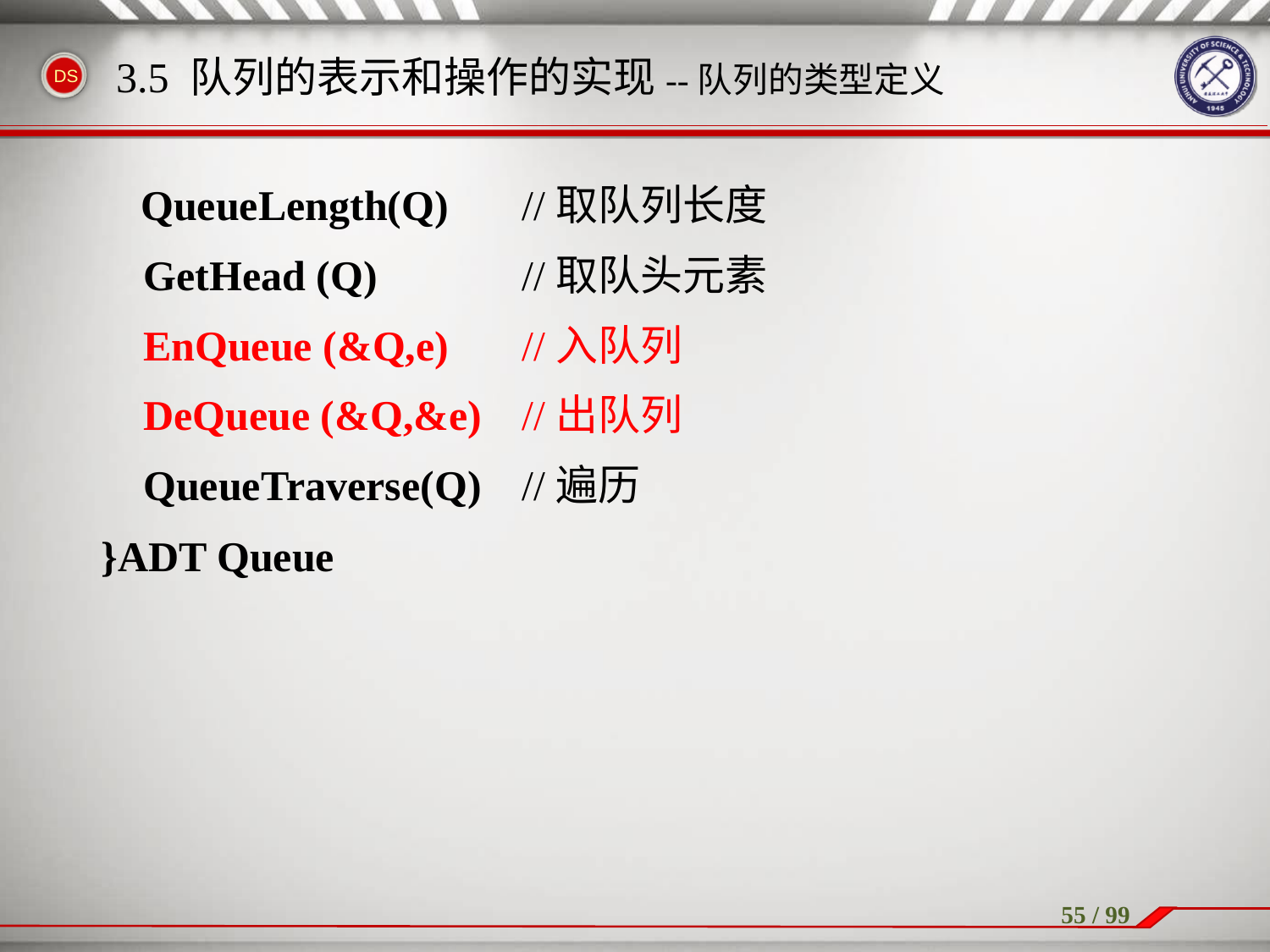

# 3.5 队列的表示和操作的实现--队列的类型定义
 	QueueLength(Q)	//取队列长度
    GetHead (Q)		//取队头元素
    EnQueue (&Q,e)	//入队列
    DeQueue (&Q,&e)	//出队列
    QueueTraverse(Q) 	//遍历
}ADT Queue